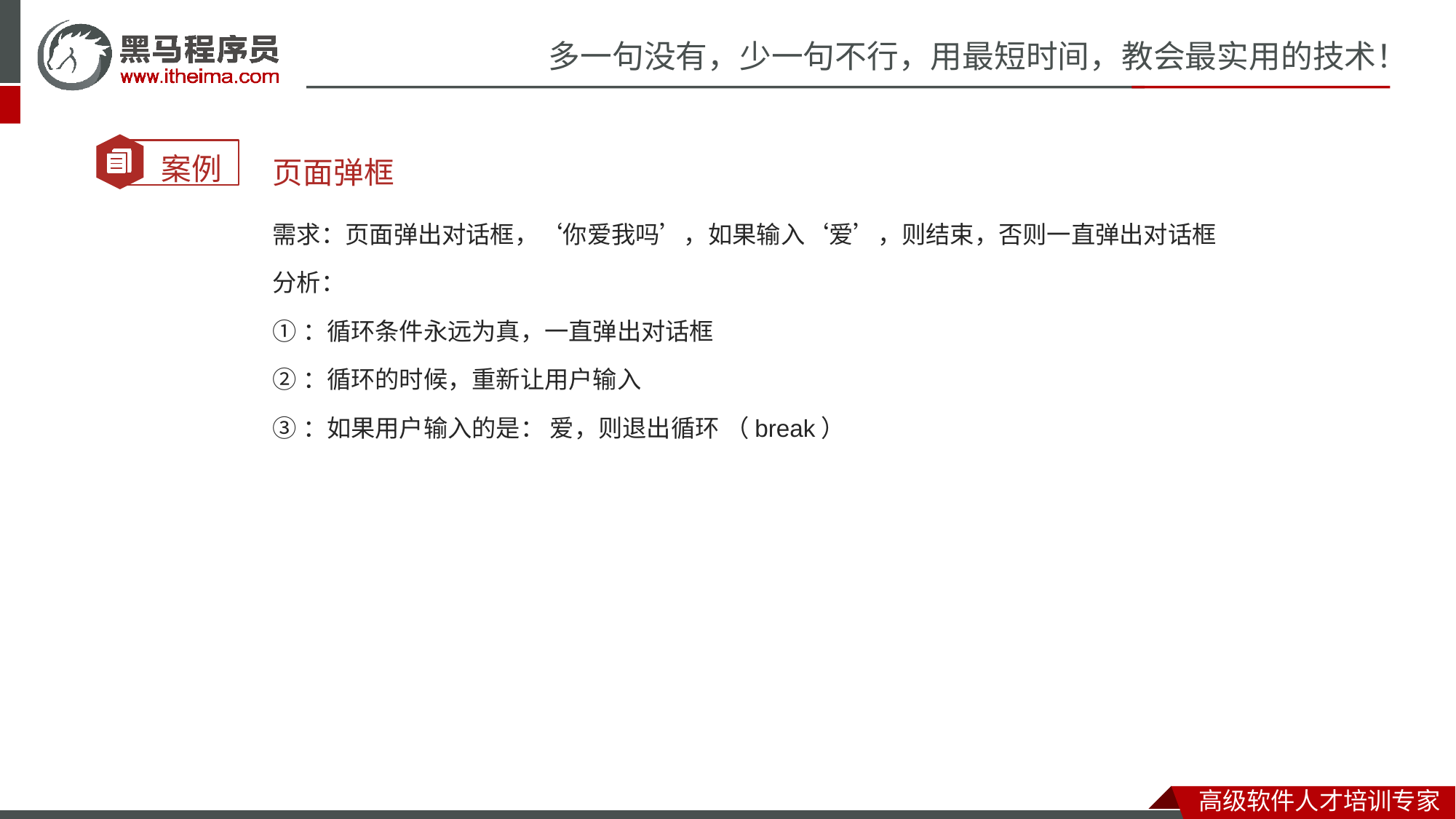

页面弹框
需求：页面弹出对话框，‘你爱我吗’，如果输入‘爱’，则结束，否则一直弹出对话框
分析：
①：循环条件永远为真，一直弹出对话框
②：循环的时候，重新让用户输入
③：如果用户输入的是： 爱，则退出循环 （break）